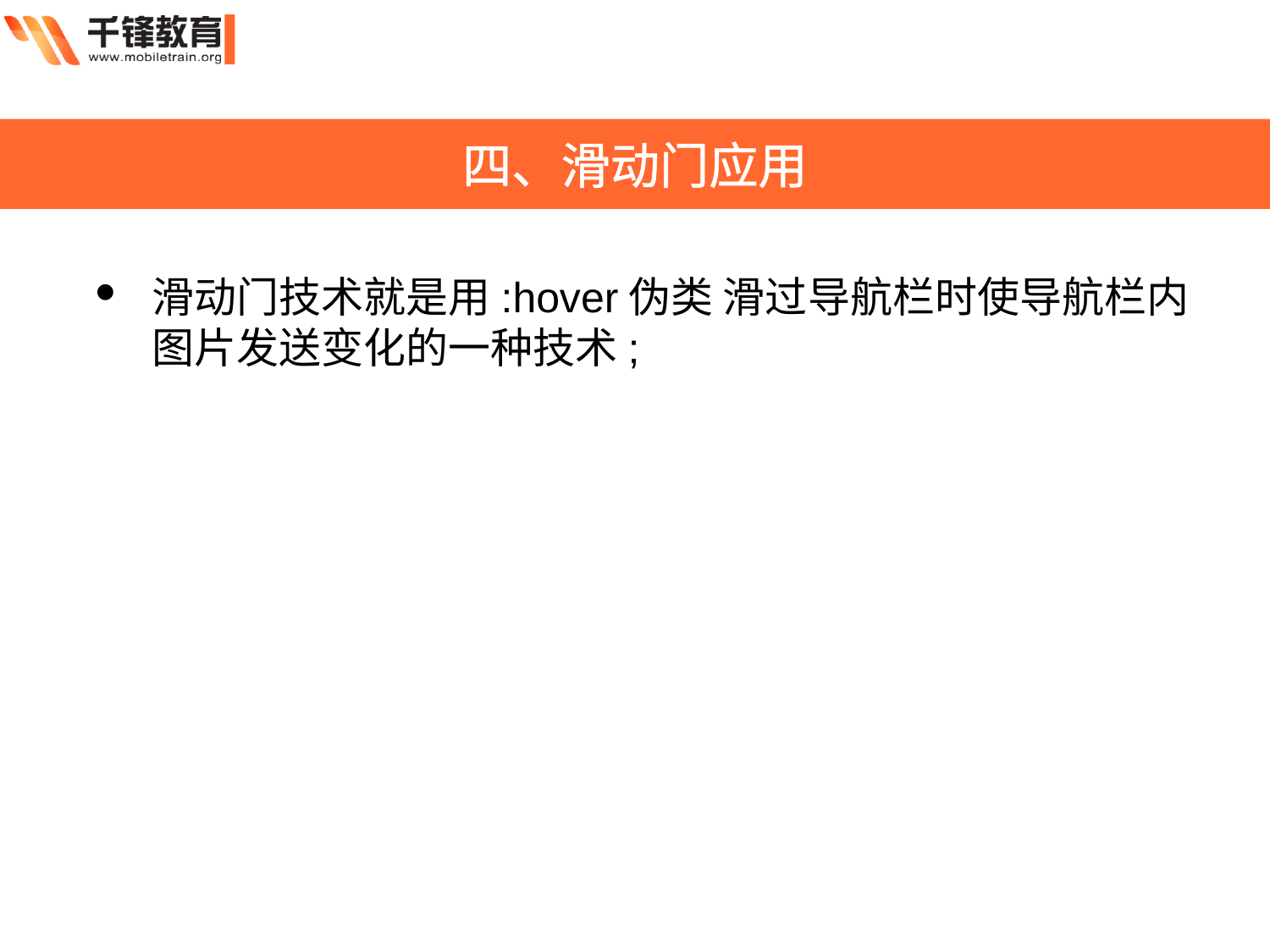

四、滑动门应用
滑动门技术就是用:hover伪类 滑过导航栏时使导航栏内图片发送变化的一种技术;